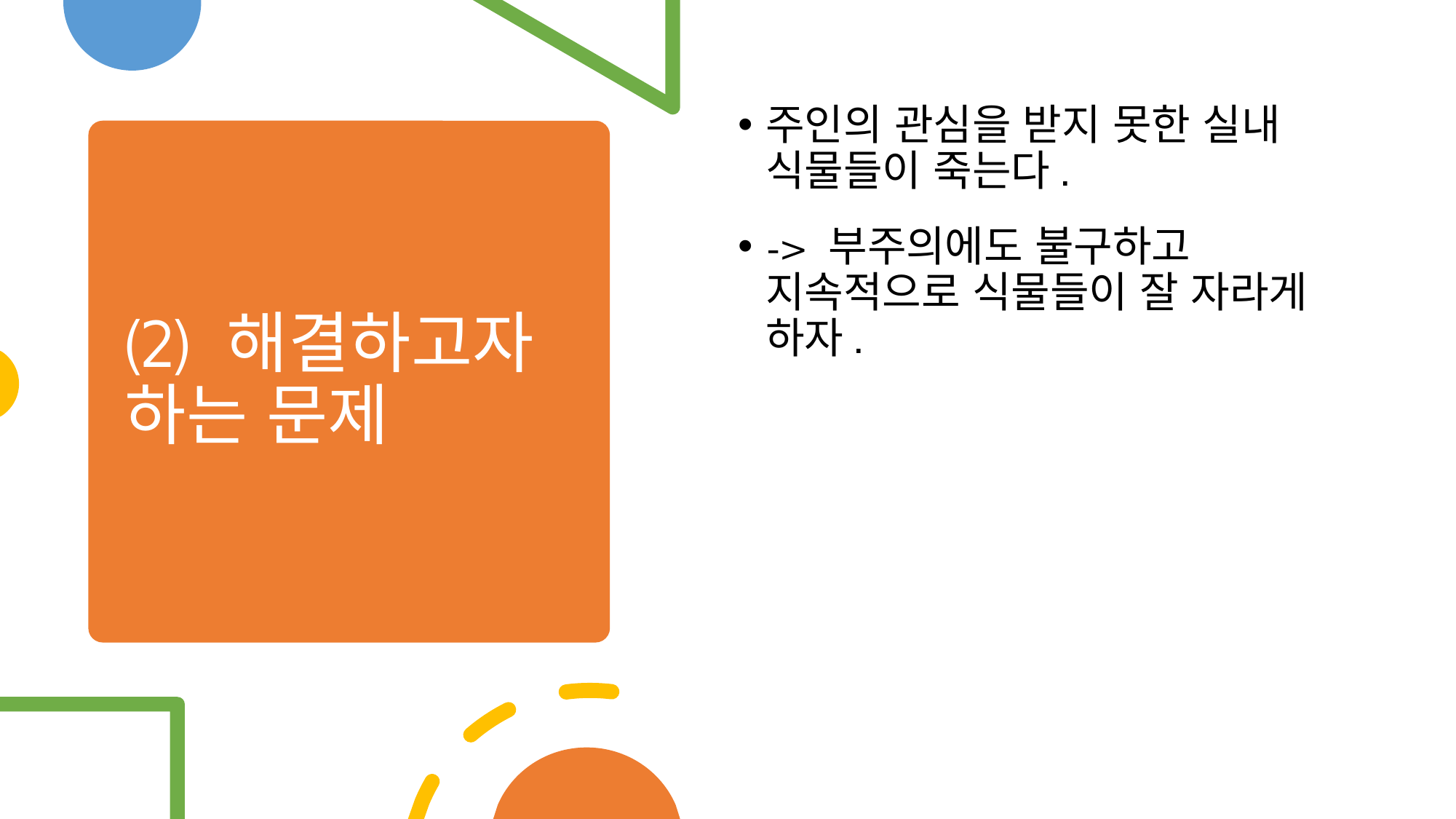

주인의 관심을 받지 못한 실내 식물들이 죽는다.
-> 부주의에도 불구하고 지속적으로 식물들이 잘 자라게 하자.

# (2) 해결하고자 하는 문제